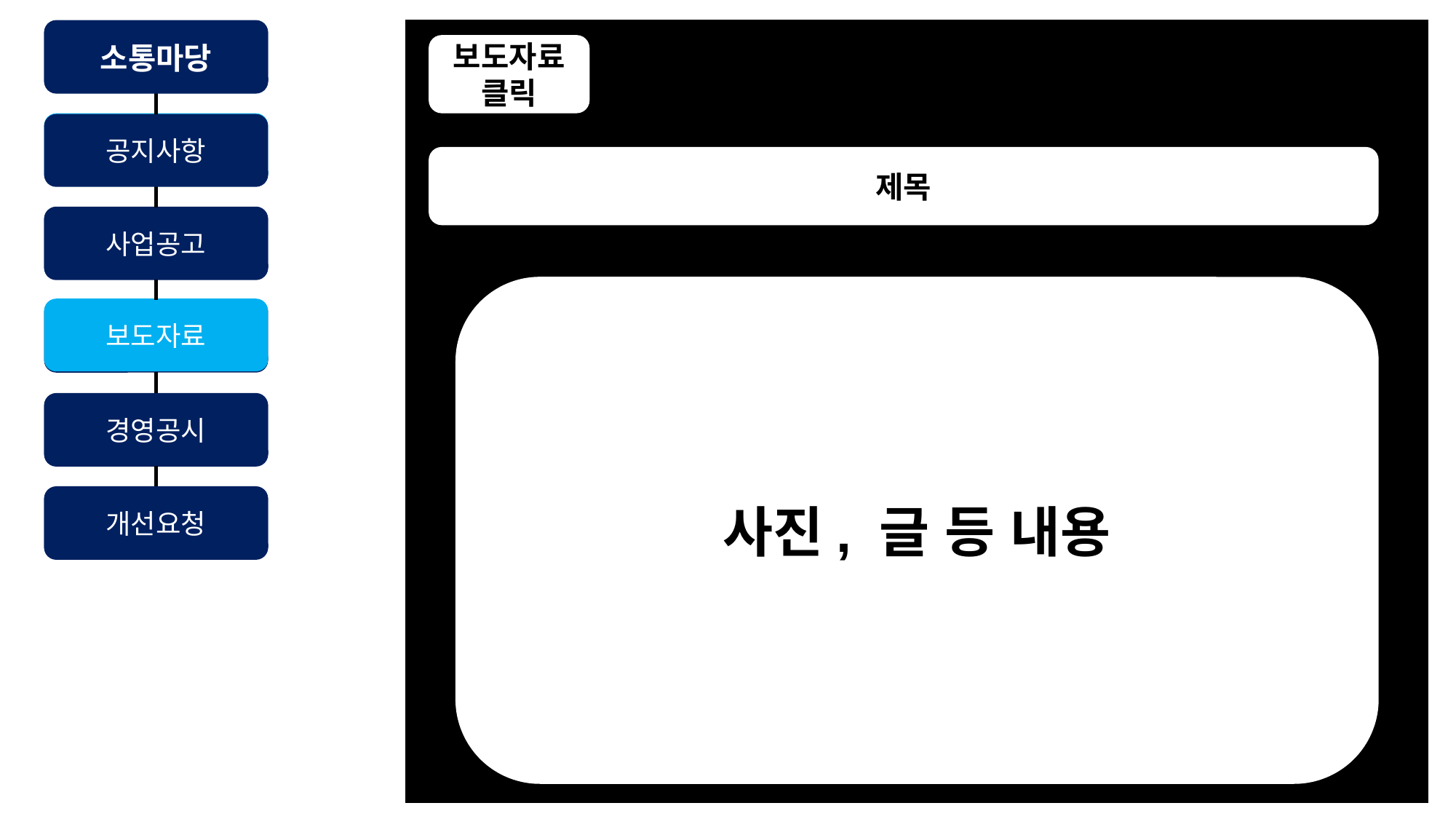

진흥원소개

소통마당
보도자료 클릭
이사장 인사말
공지사항
제목
원장 인사말
사업공고
사진, 글 등 내용
보도자료
비전 및 미션
연혁
경영공시
조직도
개선요청